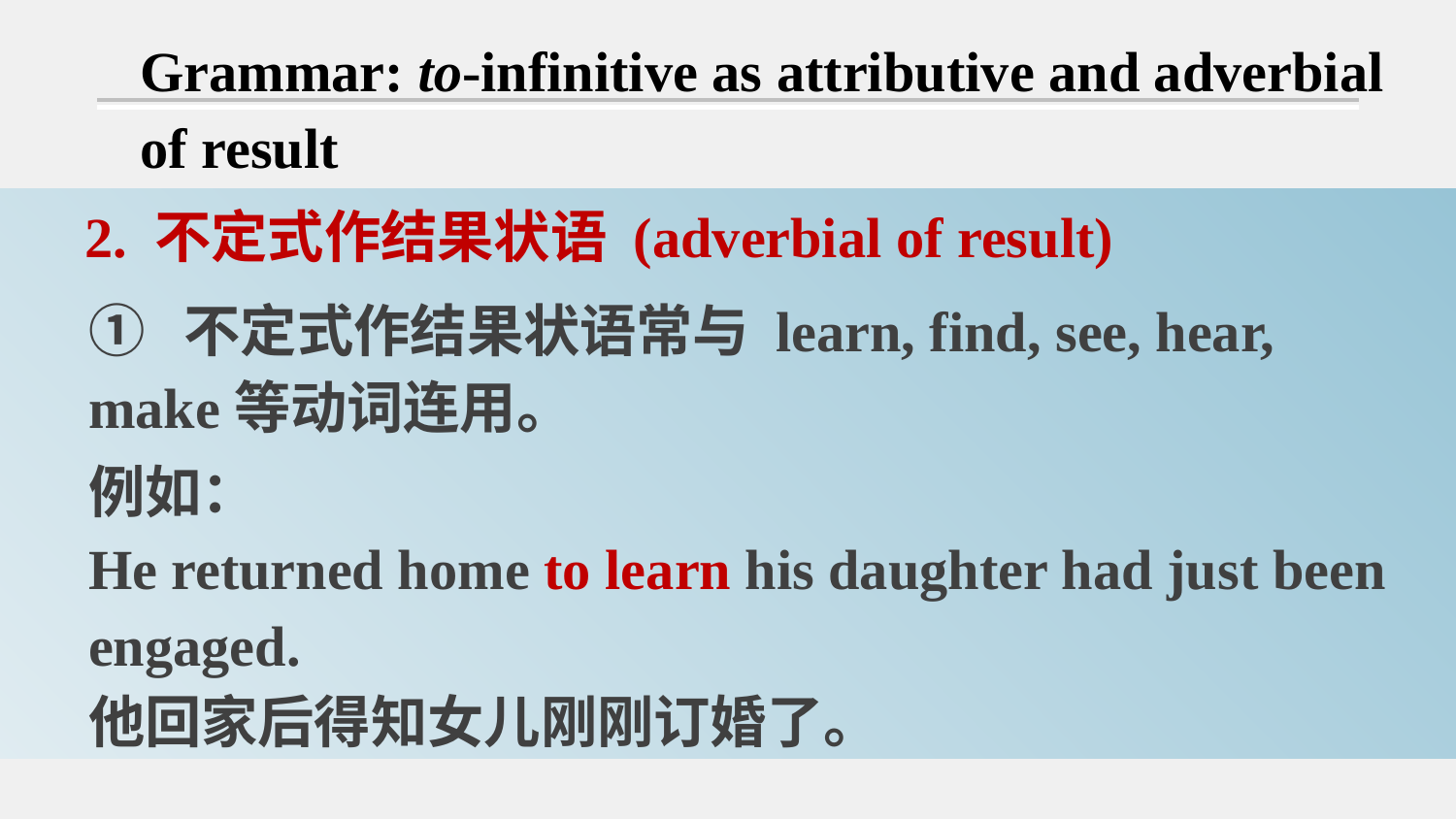

Grammar: to-infinitive as attributive and adverbial of result

2. 不定式作结果状语 (adverbial of result)
①  不定式作结果状语常与 learn, find, see, hear, make等动词连用。
例如：
He returned home to learn his daughter had just been
engaged.
他回家后得知女儿刚刚订婚了。